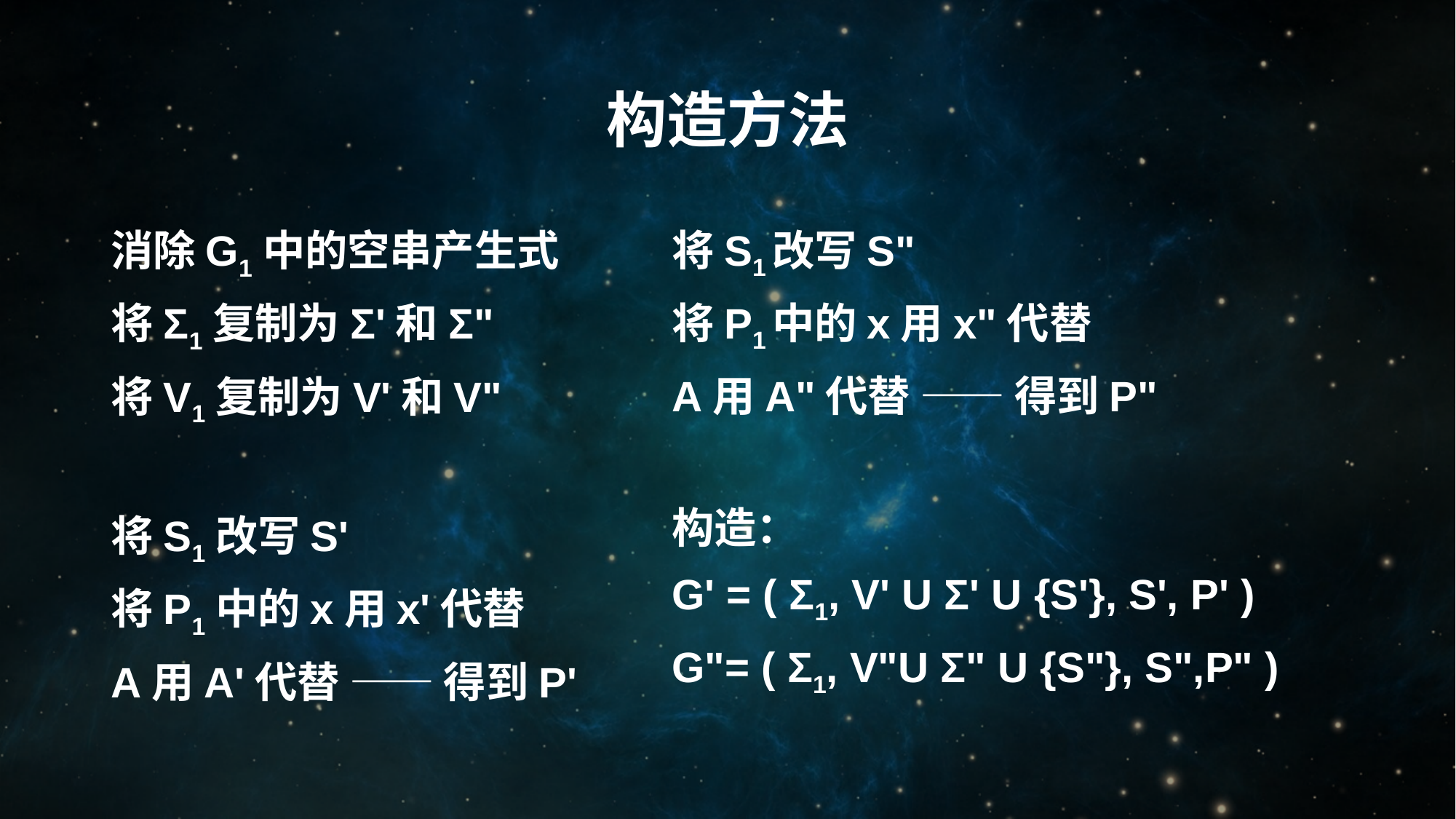

# 构造方法
消除G1中的空串产生式
将Σ1复制为Σ'和Σ"
将V1复制为V'和V"

将S1改写S'
将P1中的x用x'代替
A用A'代替 —— 得到P'

将S1改写S"
将P1中的x用x"代替
A用A"代替 —— 得到P"

构造：
G' = ( Σ1, V' U Σ' U {S'}, S', P' )
G"= ( Σ1, V"U Σ" U {S"}, S",P" )